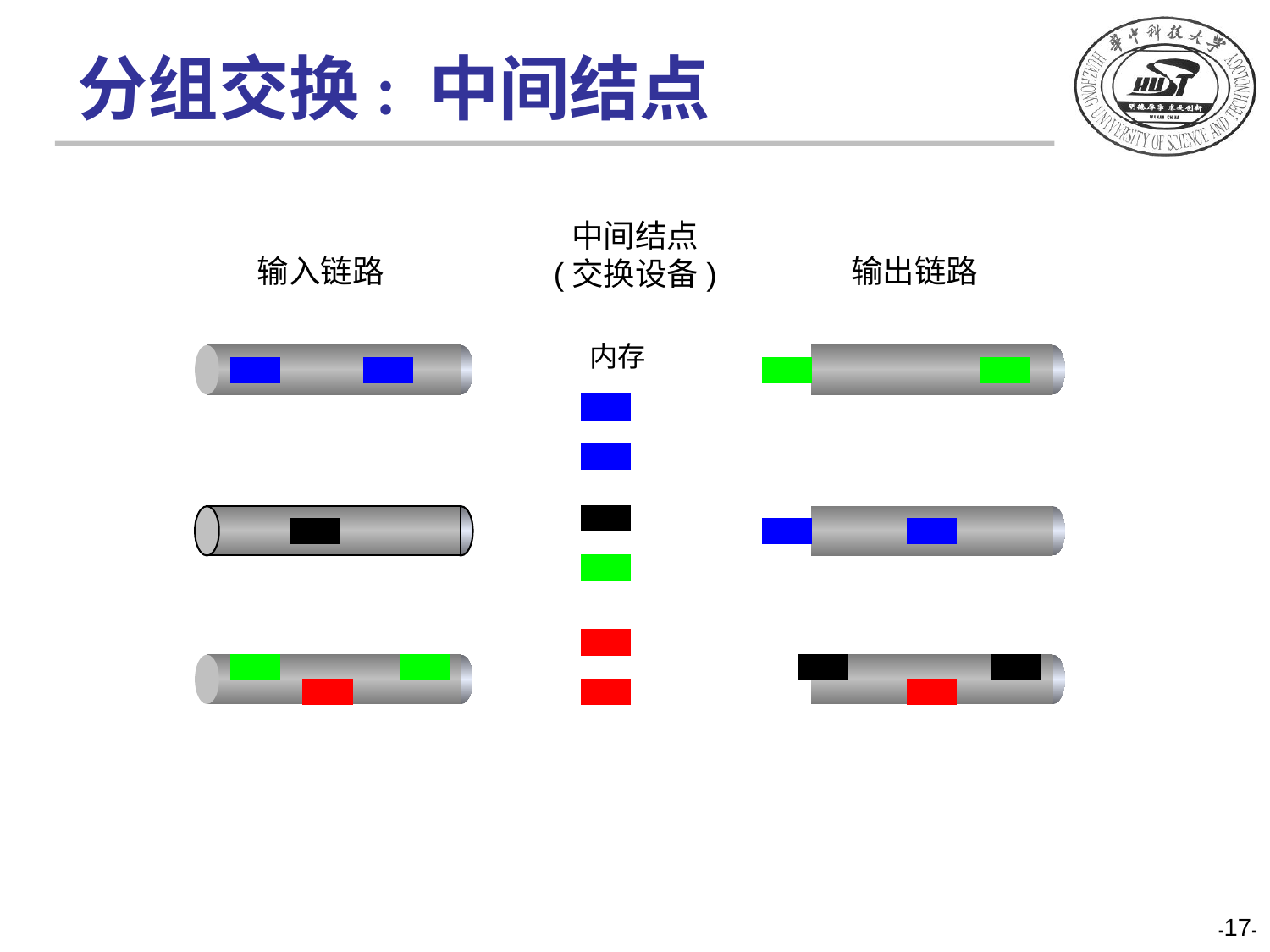

分组交换: 中间结点
中间结点
(交换设备)

输入链路
输出链路

内存

-17-